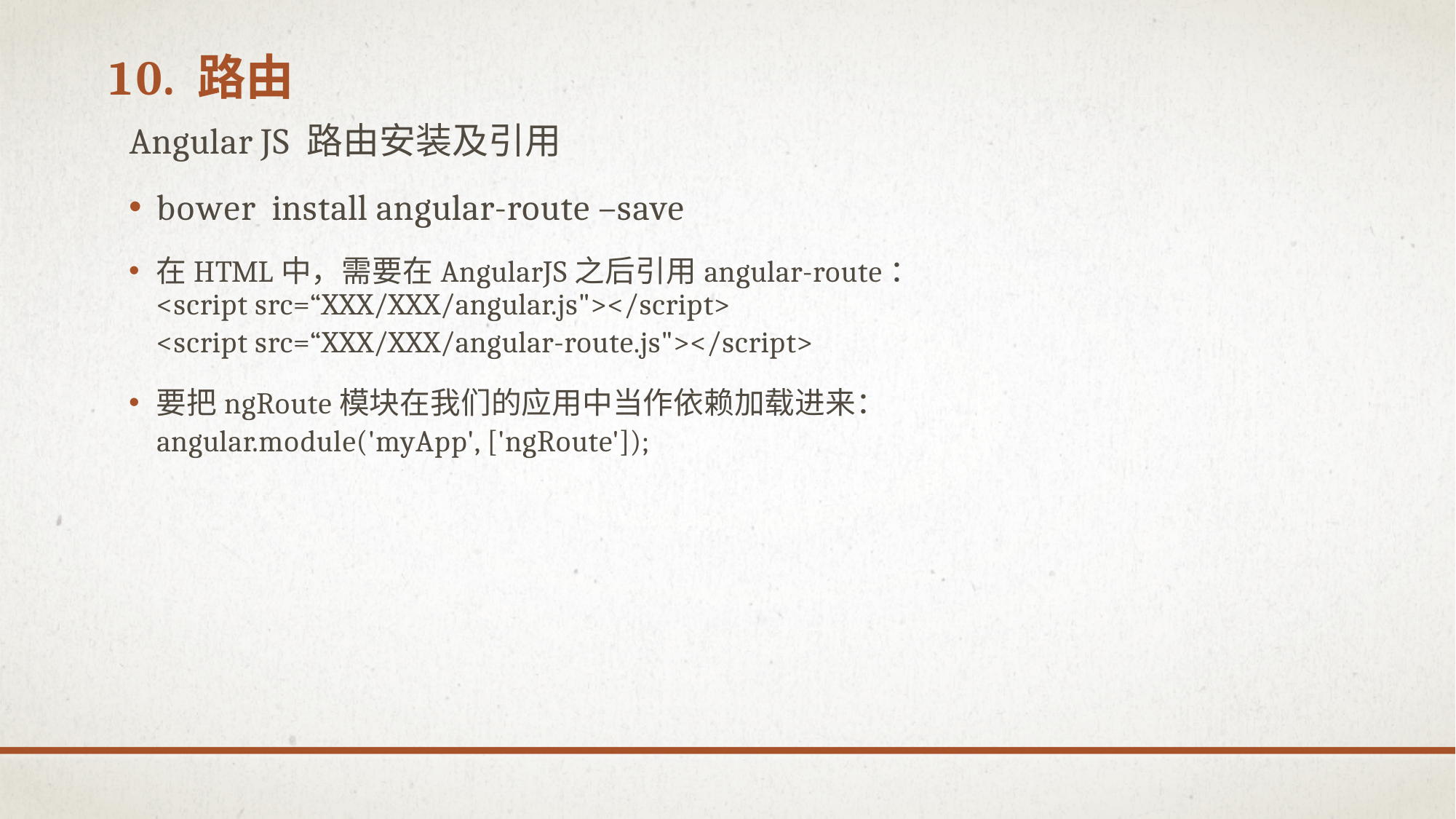

# 10. 路由
Angular JS 路由安装及引用
bower  install angular-route –save
在HTML中，需要在AngularJS之后引用angular-route：
<script src=“XXX/XXX/angular.js"></script>
<script src=“XXX/XXX/angular-route.js"></script>
要把ngRoute模块在我们的应用中当作依赖加载进来：
angular.module('myApp', ['ngRoute']);